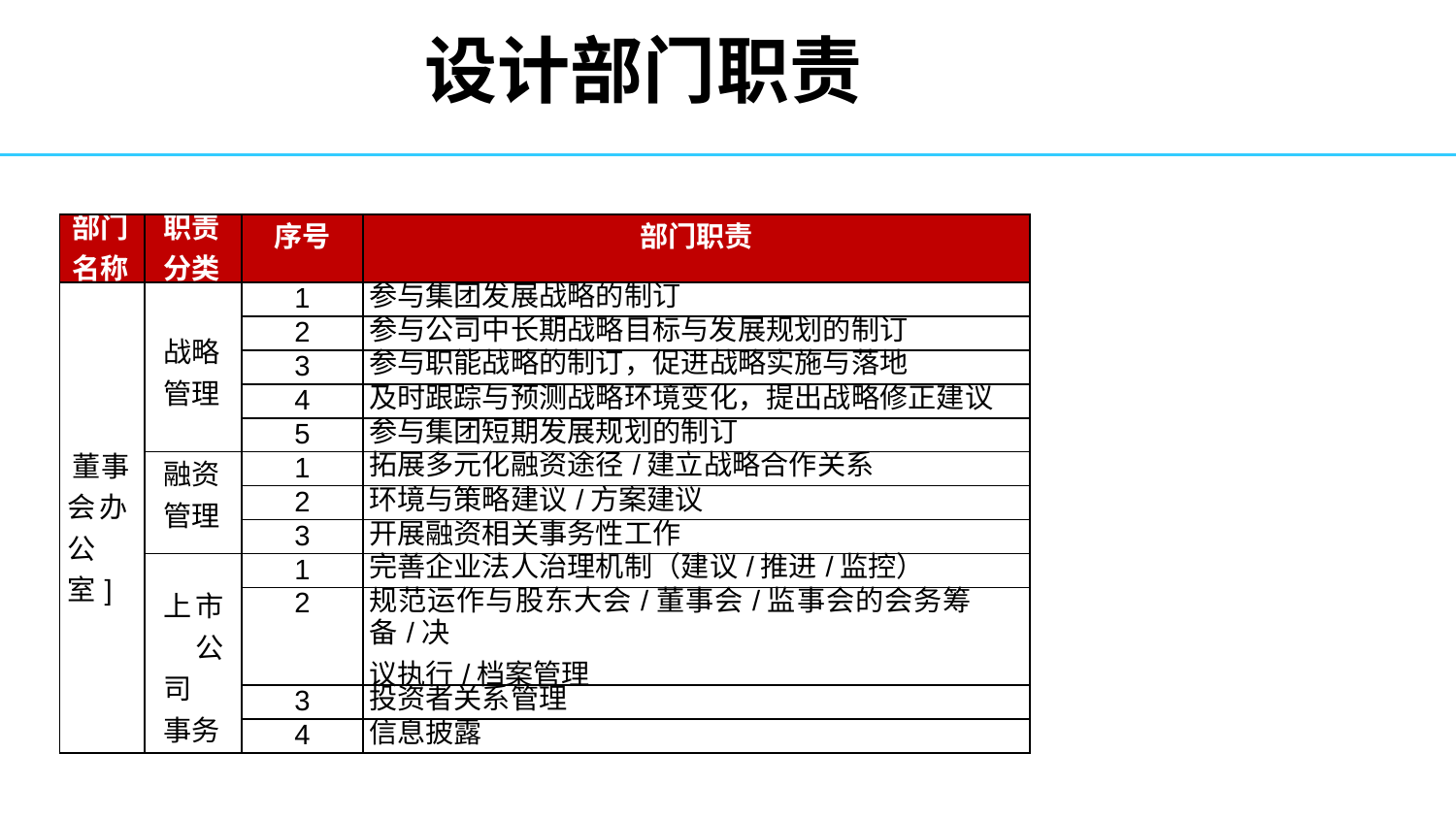

# 设计部门职责
| 部门 名称 | 职责 分类 | 序号 | 部门职责 |
| --- | --- | --- | --- |
| 董事 会办 公室] | 战略 管理 | 1 | 参与集团发展战略的制订 |
|  |  | 2 | 参与公司中长期战略目标与发展规划的制订 |
|  |  | 3 | 参与职能战略的制订，促进战略实施与落地 |
|  |  | 4 | 及时跟踪与预测战略环境变化，提出战略修正建议 |
|  |  | 5 | 参与集团短期发展规划的制订 |
|  | 融资 管理 | 1 | 拓展多元化融资途径/建立战略合作关系 |
|  |  | 2 | 环境与策略建议/方案建议 |
|  |  | 3 | 开展融资相关事务性工作 |
|  | 上市 公司 事务 | 1 | 完善企业法人治理机制（建议/推进/监控） |
|  |  | 2 | 规范运作与股东大会/董事会/监事会的会务筹备/决 议执行/档案管理 |
|  |  | 3 | 投资者关系管理 |
|  |  | 4 | 信息披露 |